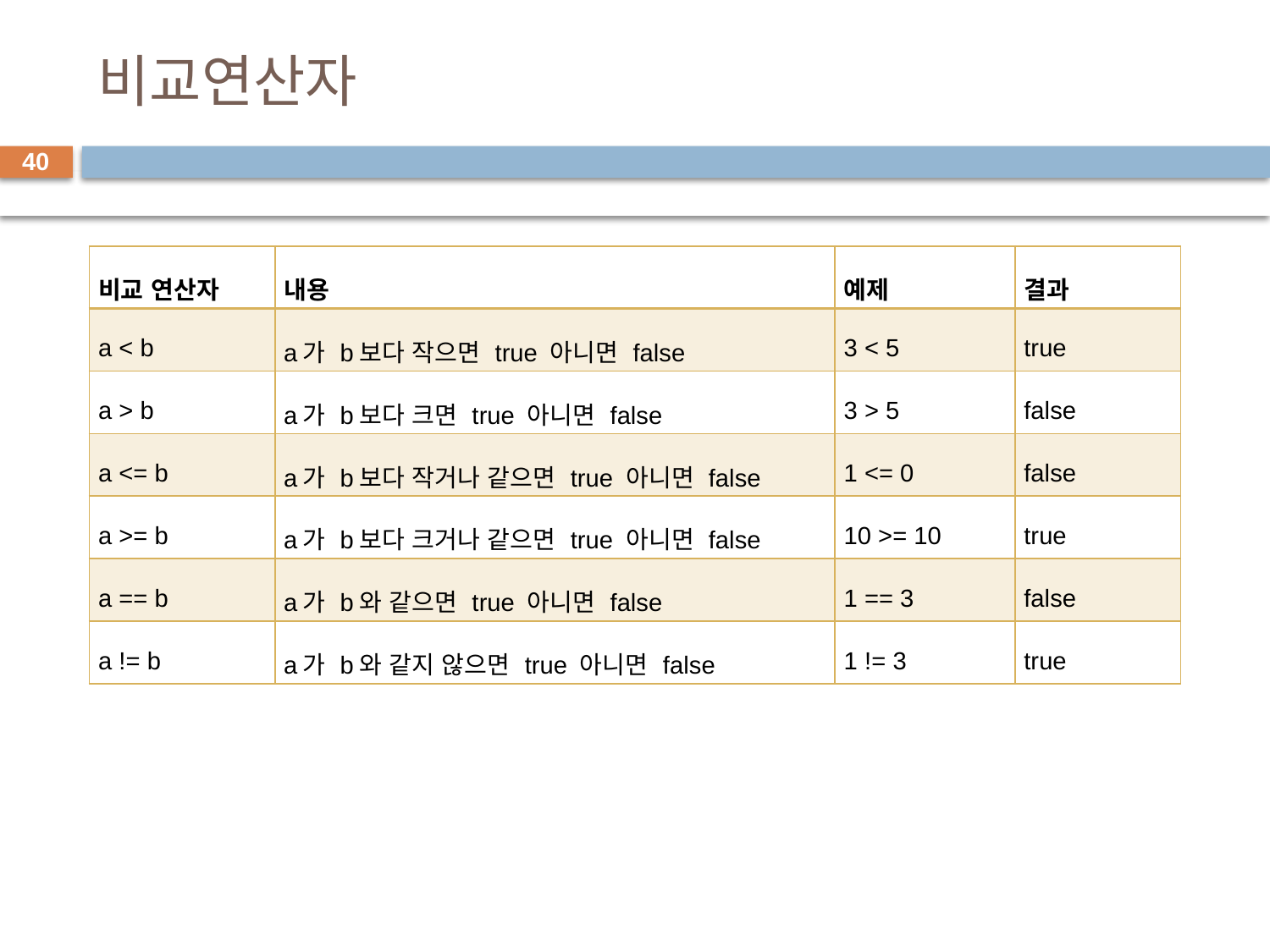

# 비교연산자
40
| 비교 연산자 | 내용 | 예제 | 결과 |
| --- | --- | --- | --- |
| a < b | a가 b보다 작으면 true 아니면 false | 3 < 5 | true |
| a > b | a가 b보다 크면 true 아니면 false | 3 > 5 | false |
| a <= b | a가 b보다 작거나 같으면 true 아니면 false | 1 <= 0 | false |
| a >= b | a가 b보다 크거나 같으면 true 아니면 false | 10 >= 10 | true |
| a == b | a가 b와 같으면 true 아니면 false | 1 == 3 | false |
| a != b | a가 b와 같지 않으면 true 아니면 false | 1 != 3 | true |